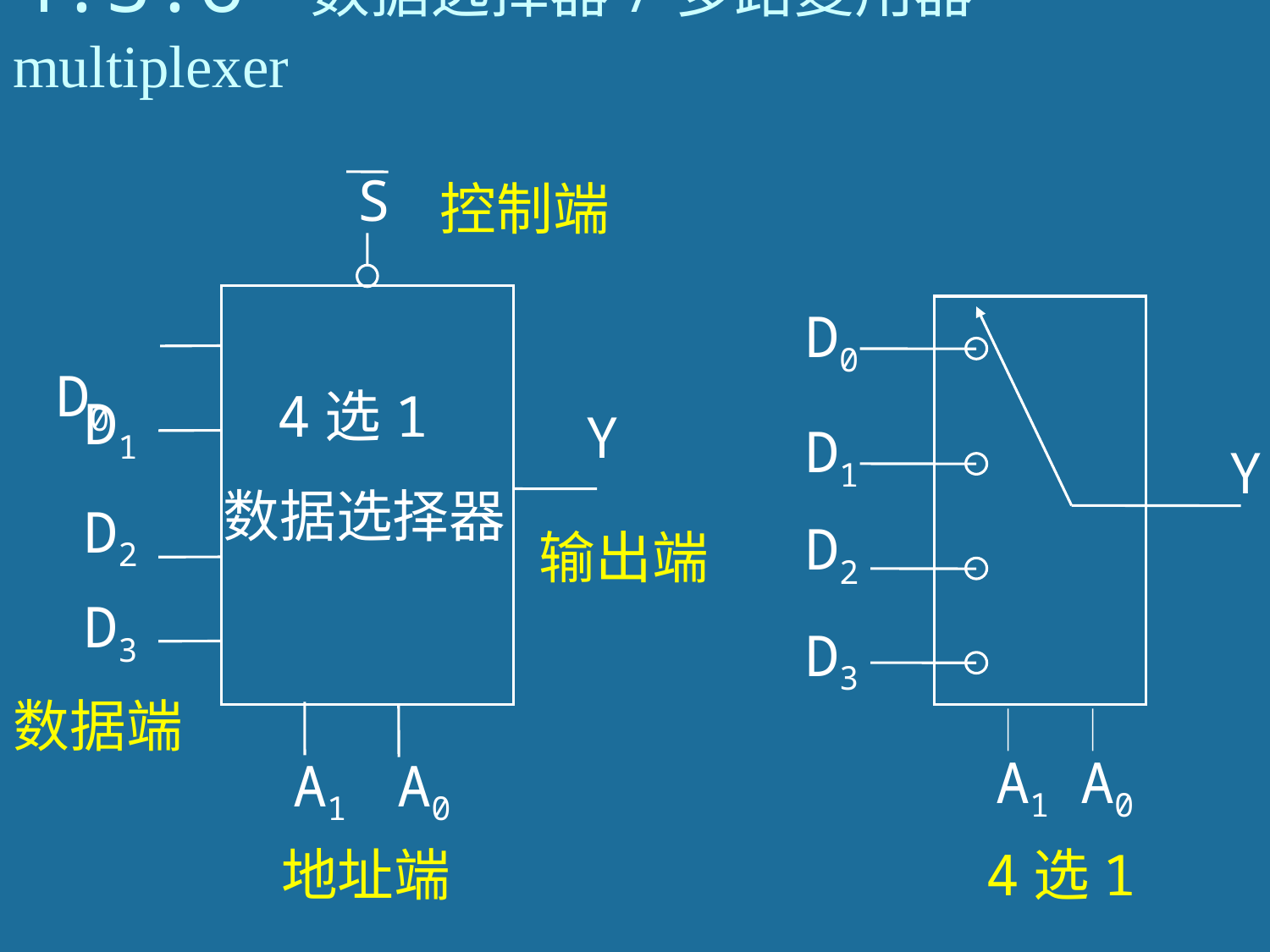

# 4.3.6 数据选择器/多路复用器multiplexer
S

 D0

4选1
 D1
 Y

数据选择器

 D2

 D3

 A1
 A0
控制端
 D0

 D1
 Y

 D2

 D3

 A1
 A0
输出端
数据端
地址端
4选1
212